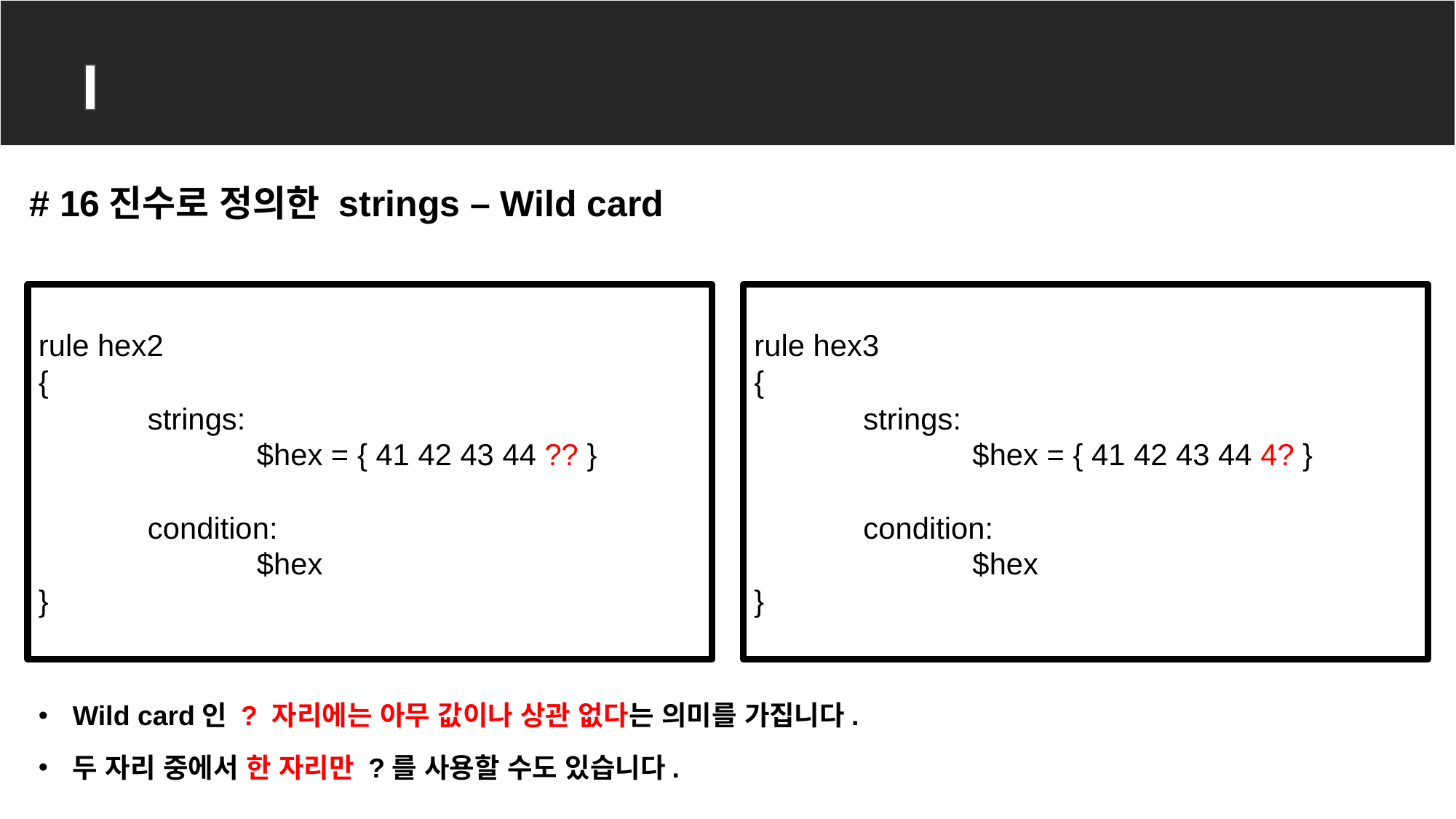

YARA rule

# 16진수로 정의한 strings – Wild card

rule hex2
{
	strings:
		$hex = { 41 42 43 44 ?? }

	condition:
		$hex
}

rule hex3
{
	strings:
		$hex = { 41 42 43 44 4? }

	condition:
		$hex
}

Wild card인 ? 자리에는 아무 값이나 상관 없다는 의미를 가집니다.

두 자리 중에서 한 자리만 ?를 사용할 수도 있습니다.